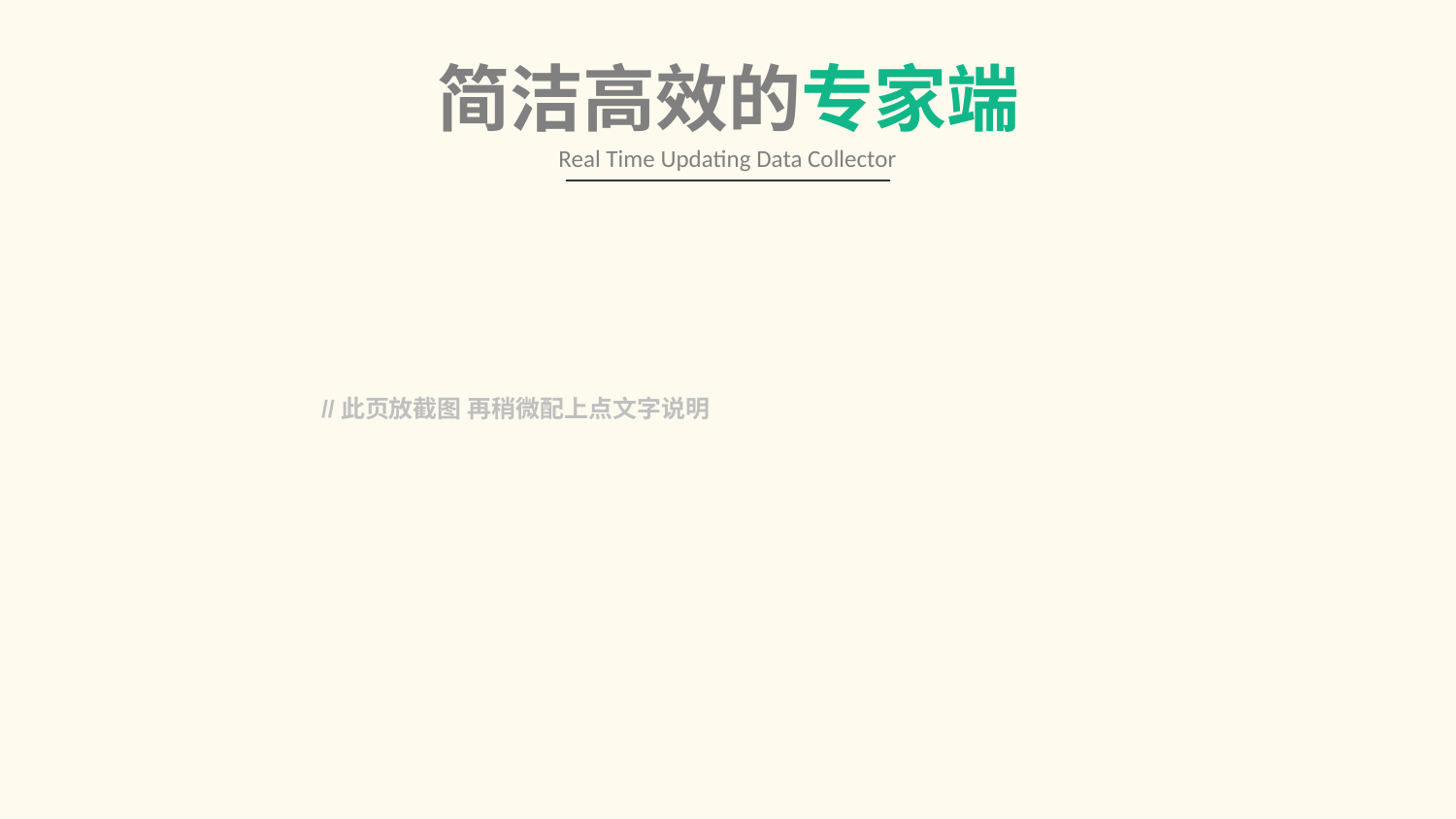

简洁高效的专家端
Real Time Updating Data Collector
//此页放截图 再稍微配上点文字说明